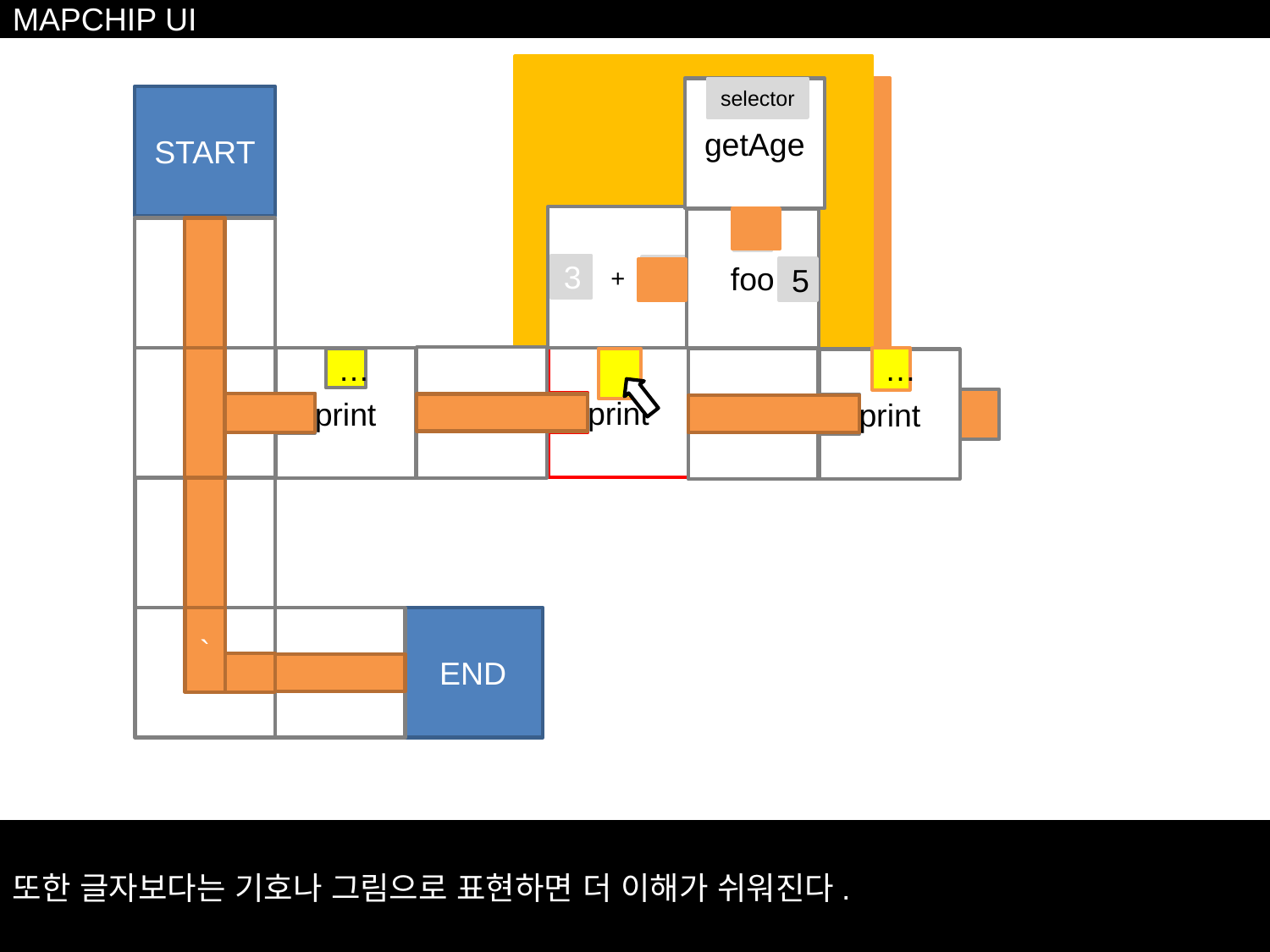

MAPCHIP UI

getAge
selector

START
foo

5

+
3
5

print

print

print

…

…

END

`

또한 글자보다는 기호나 그림으로 표현하면 더 이해가 쉬워진다.